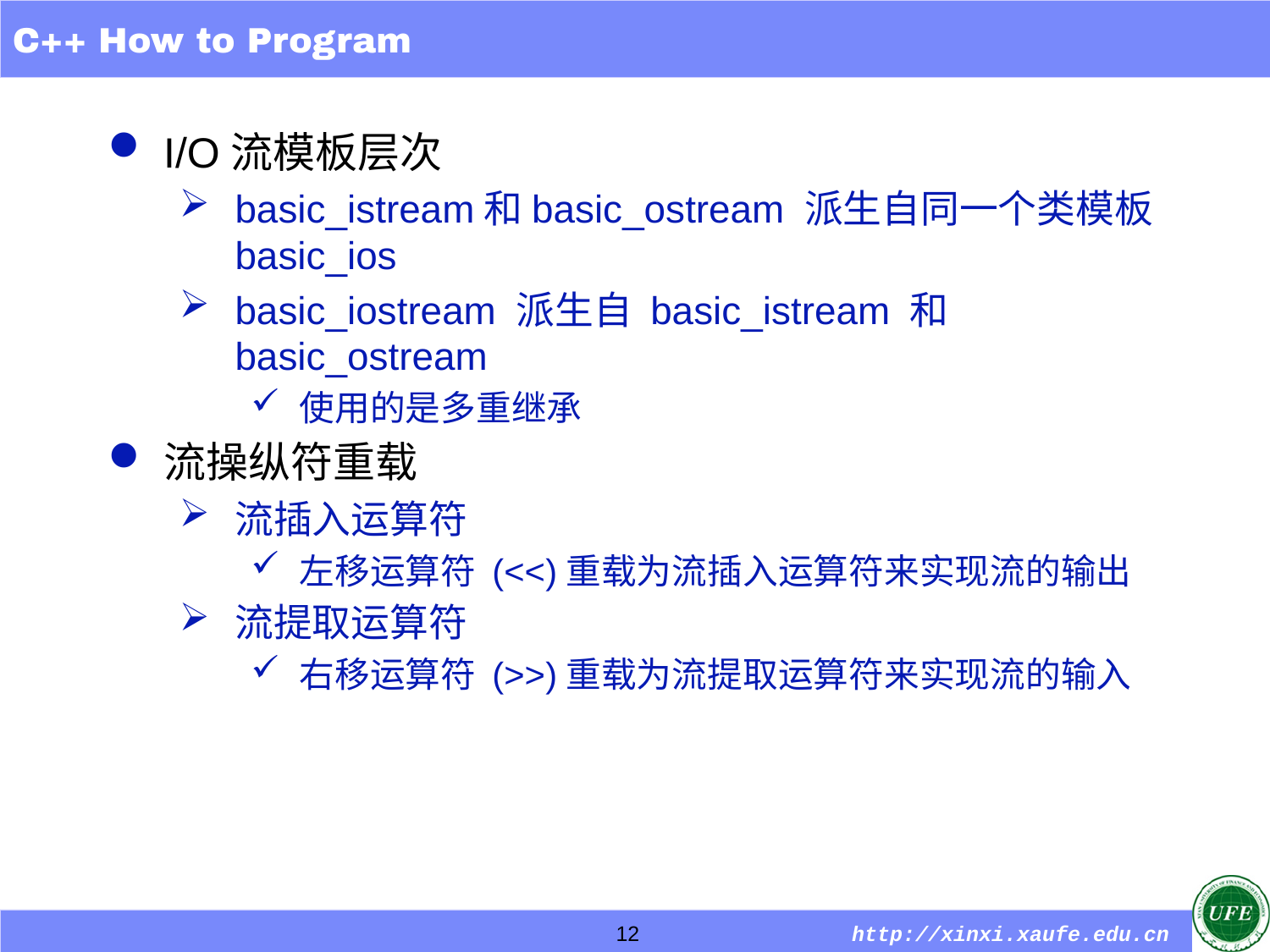

I/O流模板层次
basic_istream和basic_ostream 派生自同一个类模板basic_ios
basic_iostream 派生自 basic_istream 和 basic_ostream
使用的是多重继承
流操纵符重载
流插入运算符
左移运算符 (<<)重载为流插入运算符来实现流的输出
流提取运算符
右移运算符 (>>)重载为流提取运算符来实现流的输入
12